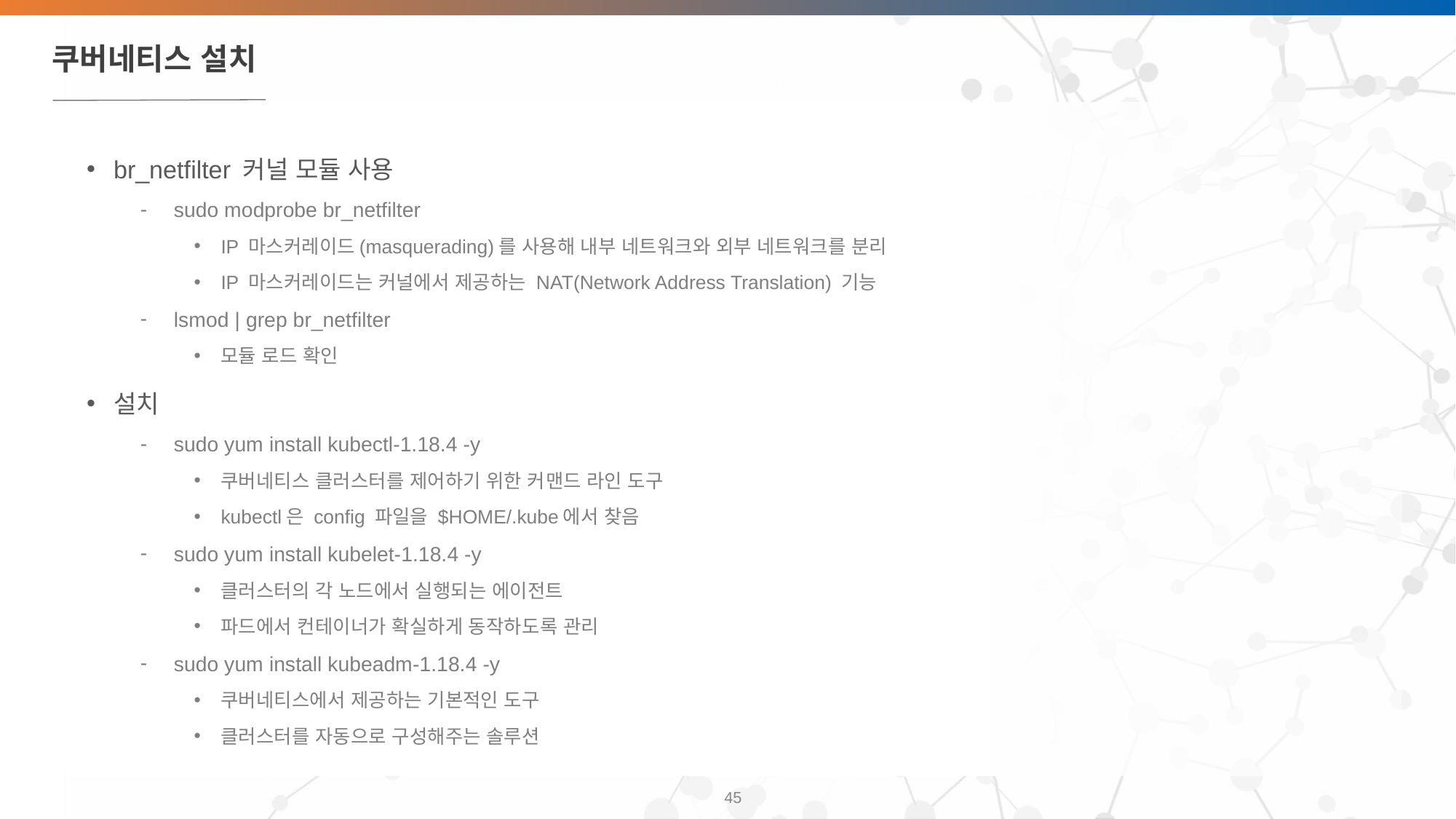

# 쿠버네티스 설치

br_netfilter 커널 모듈 사용
sudo modprobe br_netfilter
IP 마스커레이드(masquerading)를 사용해 내부 네트워크와 외부 네트워크를 분리
IP 마스커레이드는 커널에서 제공하는 NAT(Network Address Translation) 기능
lsmod | grep br_netfilter
모듈 로드 확인
설치
sudo yum install kubectl-1.18.4 -y
쿠버네티스 클러스터를 제어하기 위한 커맨드 라인 도구
kubectl은 config 파일을 $HOME/.kube에서 찾음
sudo yum install kubelet-1.18.4 -y
클러스터의 각 노드에서 실행되는 에이전트
파드에서 컨테이너가 확실하게 동작하도록 관리
sudo yum install kubeadm-1.18.4 -y
쿠버네티스에서 제공하는 기본적인 도구
클러스터를 자동으로 구성해주는 솔루션

45